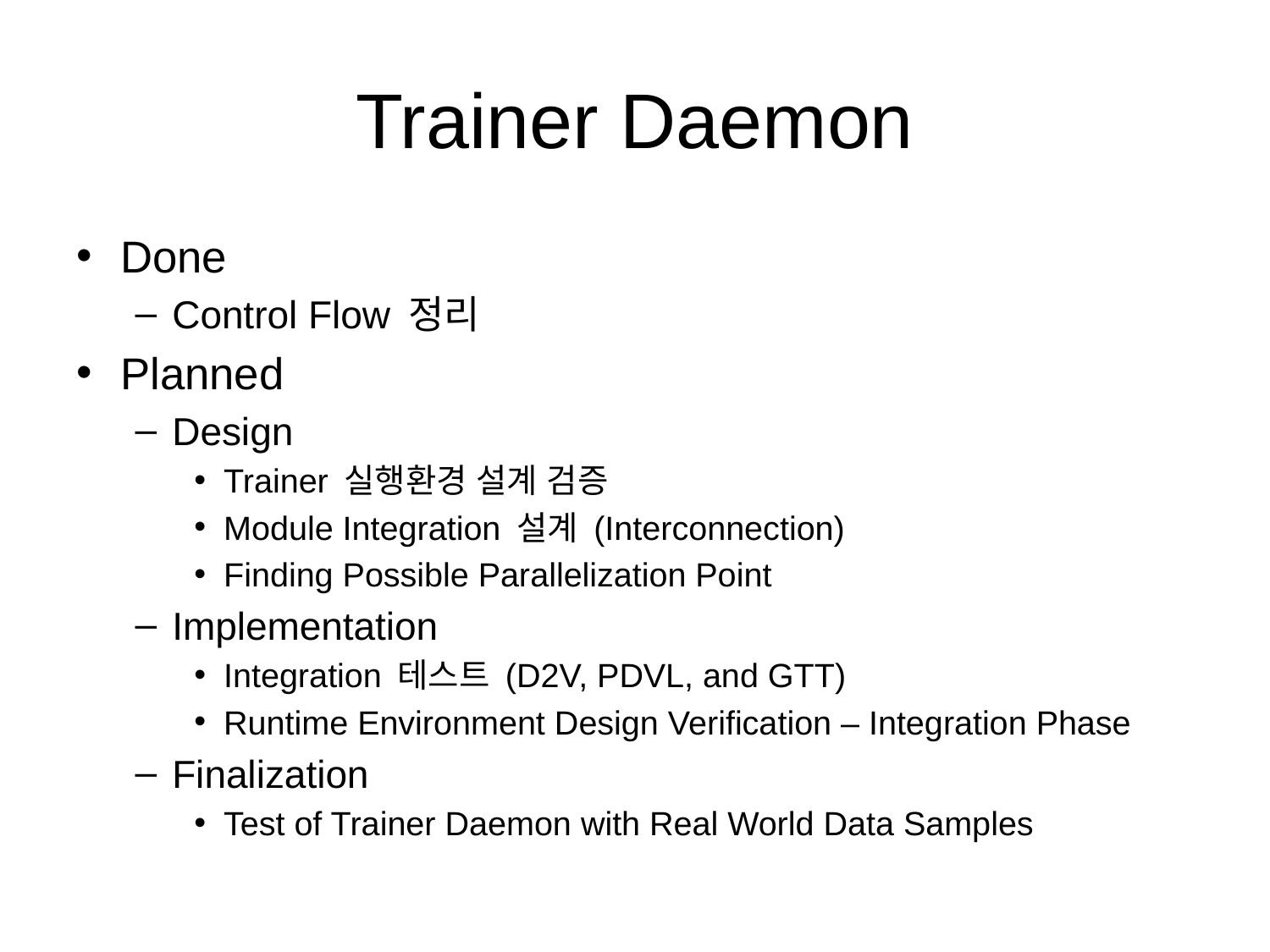

# Trainer Daemon
Done
Control Flow 정리
Planned
Design
Trainer 실행환경 설계 검증
Module Integration 설계 (Interconnection)
Finding Possible Parallelization Point
Implementation
Integration 테스트 (D2V, PDVL, and GTT)
Runtime Environment Design Verification – Integration Phase
Finalization
Test of Trainer Daemon with Real World Data Samples